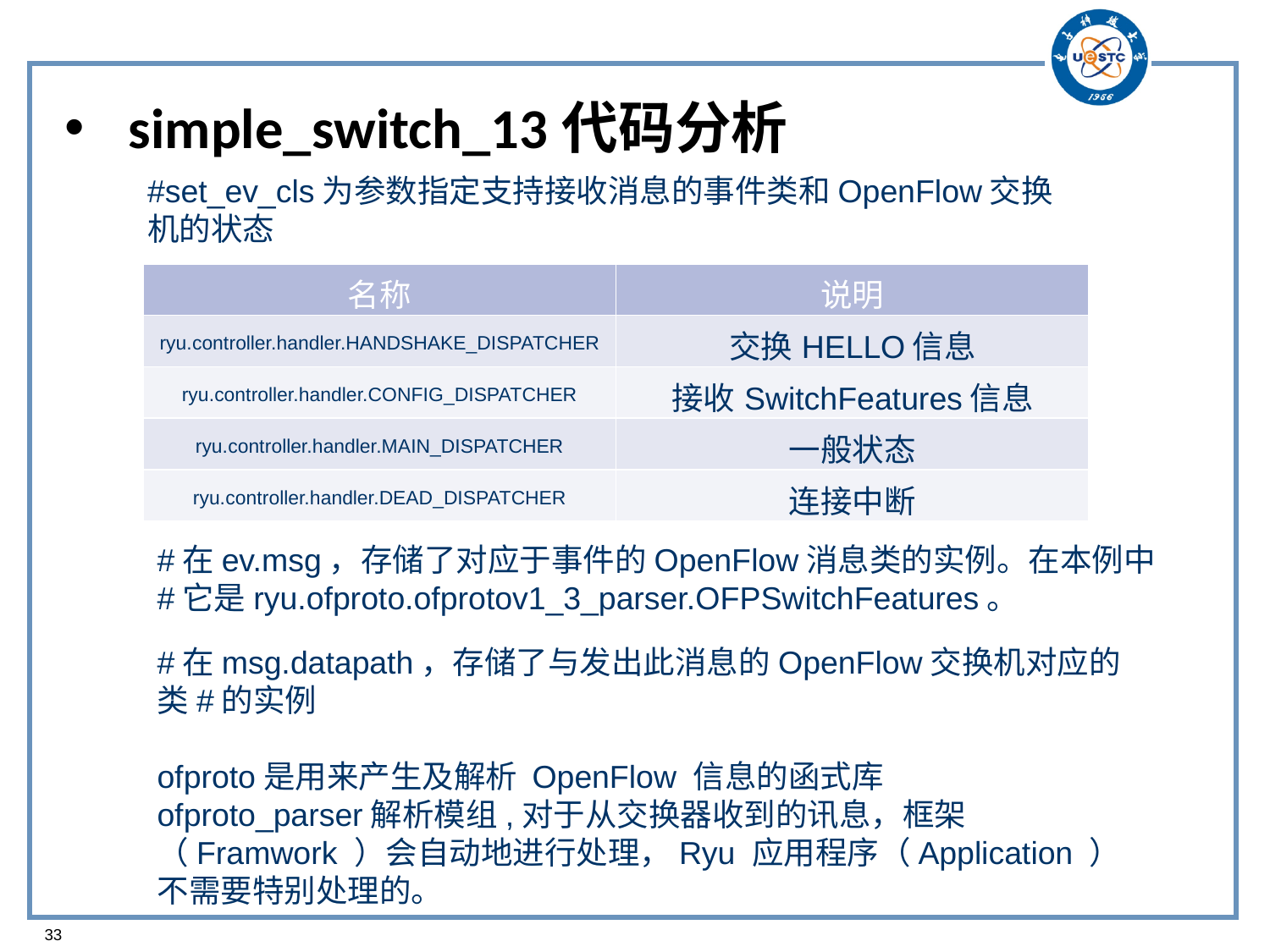

simple_switch_13代码分析
#set_ev_cls为参数指定支持接收消息的事件类和OpenFlow交换机的状态
| 名称 | 说明 |
| --- | --- |
| ryu.controller.handler.HANDSHAKE\_DISPATCHER | 交换HELLO信息 |
| ryu.controller.handler.CONFIG\_DISPATCHER | 接收SwitchFeatures信息 |
| ryu.controller.handler.MAIN\_DISPATCHER | 一般状态 |
| ryu.controller.handler.DEAD\_DISPATCHER | 连接中断 |
#在ev.msg，存储了对应于事件的OpenFlow消息类的实例。在本例中
#它是ryu.ofproto.ofprotov1_3_parser.OFPSwitchFeatures。
#在msg.datapath，存储了与发出此消息的OpenFlow交换机对应的类#的实例

ofproto是用来产生及解析 OpenFlow 信息的函式库
ofproto_parser解析模组,对于从交换器收到的讯息，框架（Framwork ）会自动地进行处理，Ryu 应用程序（Application ）不需要特别处理的。
33